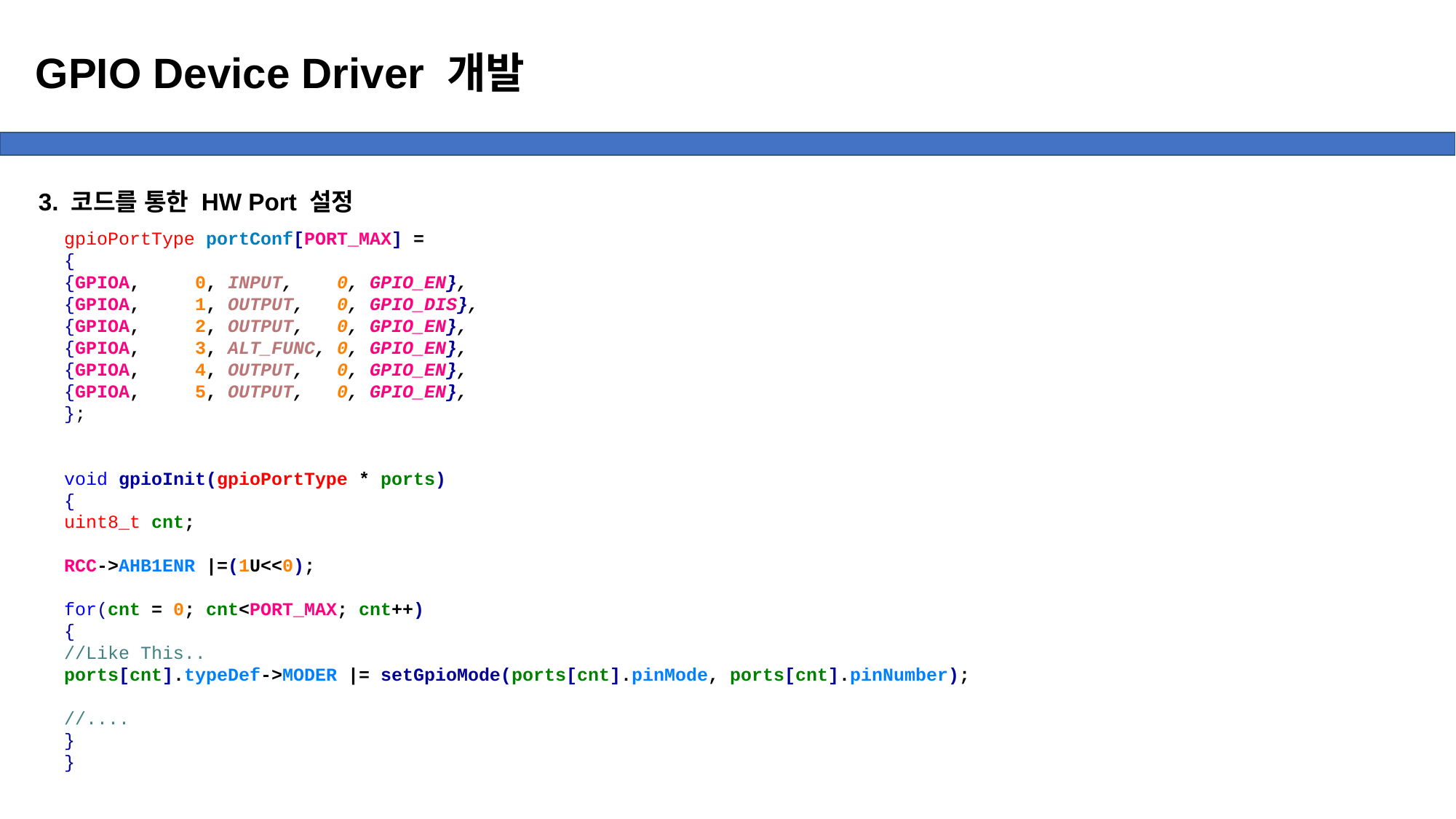

GPIO Device Driver 개발

3. 코드를 통한 HW Port 설정
gpioPortType portConf[PORT_MAX] =
{
{GPIOA, 	  0, INPUT,    0, GPIO_EN},
{GPIOA, 	  1, OUTPUT,   0, GPIO_DIS},
{GPIOA,     2, OUTPUT,   0, GPIO_EN},
{GPIOA,     3, ALT_FUNC, 0, GPIO_EN},
{GPIOA,     4, OUTPUT,   0, GPIO_EN},
{GPIOA,     5, OUTPUT,   0, GPIO_EN},
};

void gpioInit(gpioPortType * ports)
{
uint8_t cnt;

RCC->AHB1ENR |=(1U<<0);

for(cnt = 0; cnt<PORT_MAX; cnt++)
{
//Like This..
ports[cnt].typeDef->MODER |= setGpioMode(ports[cnt].pinMode, ports[cnt].pinNumber);

//....
}
}